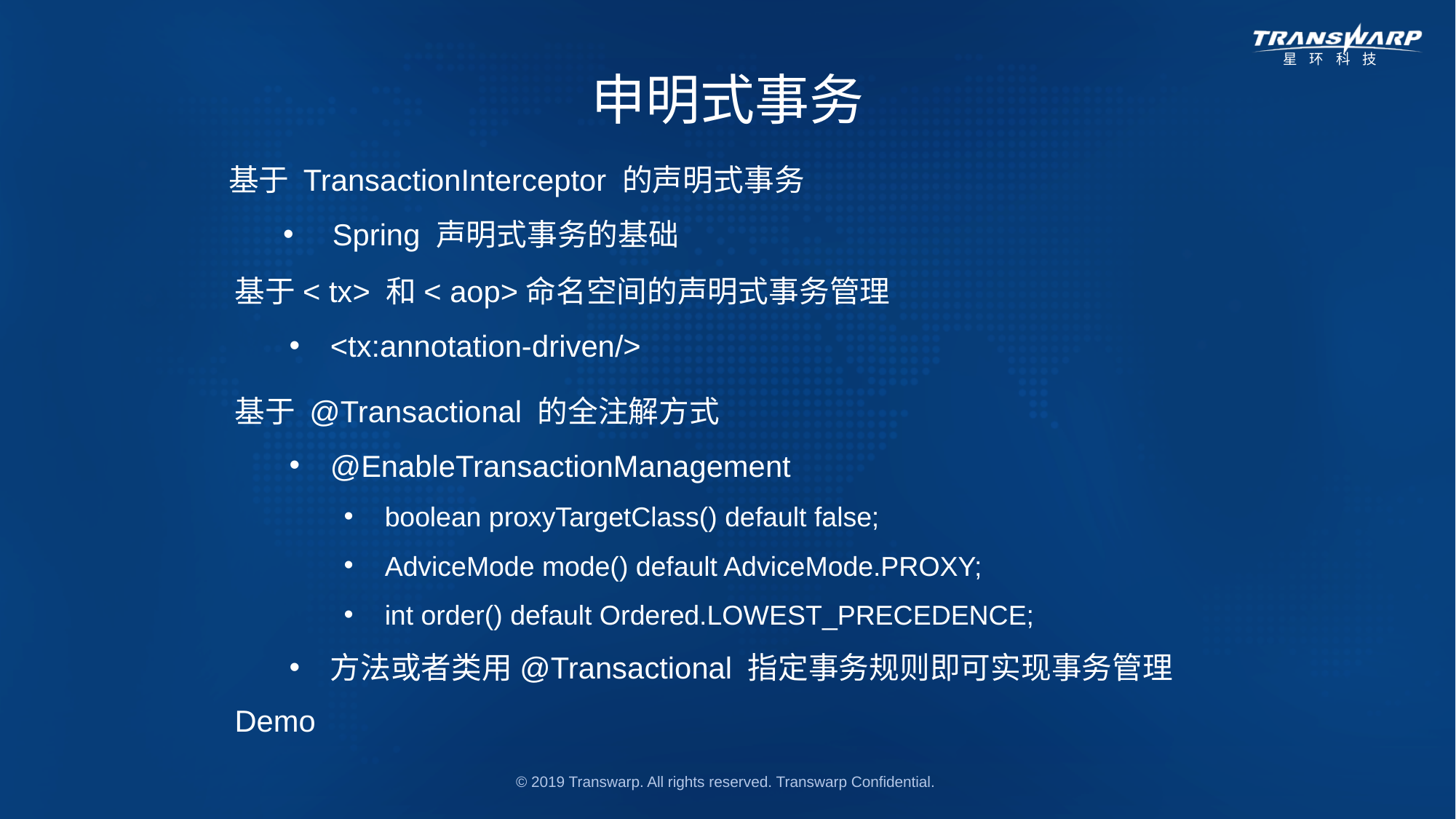

申明式事务
基于 TransactionInterceptor 的声明式事务
 Spring 声明式事务的基础

基于< tx> 和< aop>命名空间的声明式事务管理
<tx:annotation-driven/>

基于 @Transactional 的全注解方式
@EnableTransactionManagement
boolean proxyTargetClass() default false;
AdviceMode mode() default AdviceMode.PROXY;
int order() default Ordered.LOWEST_PRECEDENCE;
方法或者类用@Transactional 指定事务规则即可实现事务管理
Demo

© 2019 Transwarp. All rights reserved. Transwarp Confidential.